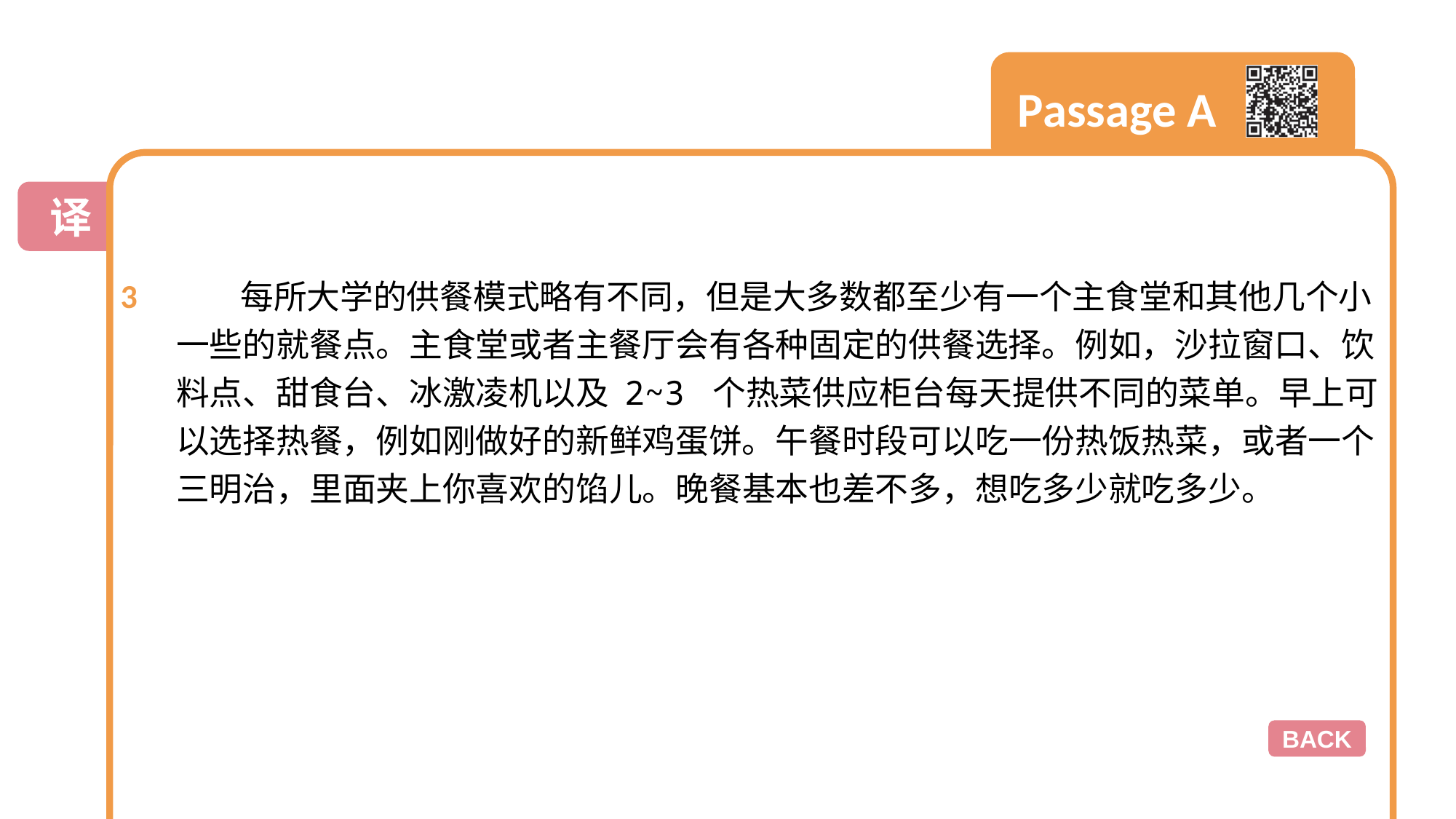

每所大学的供餐模式略有不同，但是大多数都至少有一个主食堂和其他几个小一些的就餐点。主食堂或者主餐厅会有各种固定的供餐选择。例如，沙拉窗口、饮料点、甜食台、冰激凌机以及 2~3 个热菜供应柜台每天提供不同的菜单。早上可以选择热餐，例如刚做好的新鲜鸡蛋饼。午餐时段可以吃一份热饭热菜，或者一个三明治，里面夹上你喜欢的馅儿。晚餐基本也差不多，想吃多少就吃多少。

3

BACK